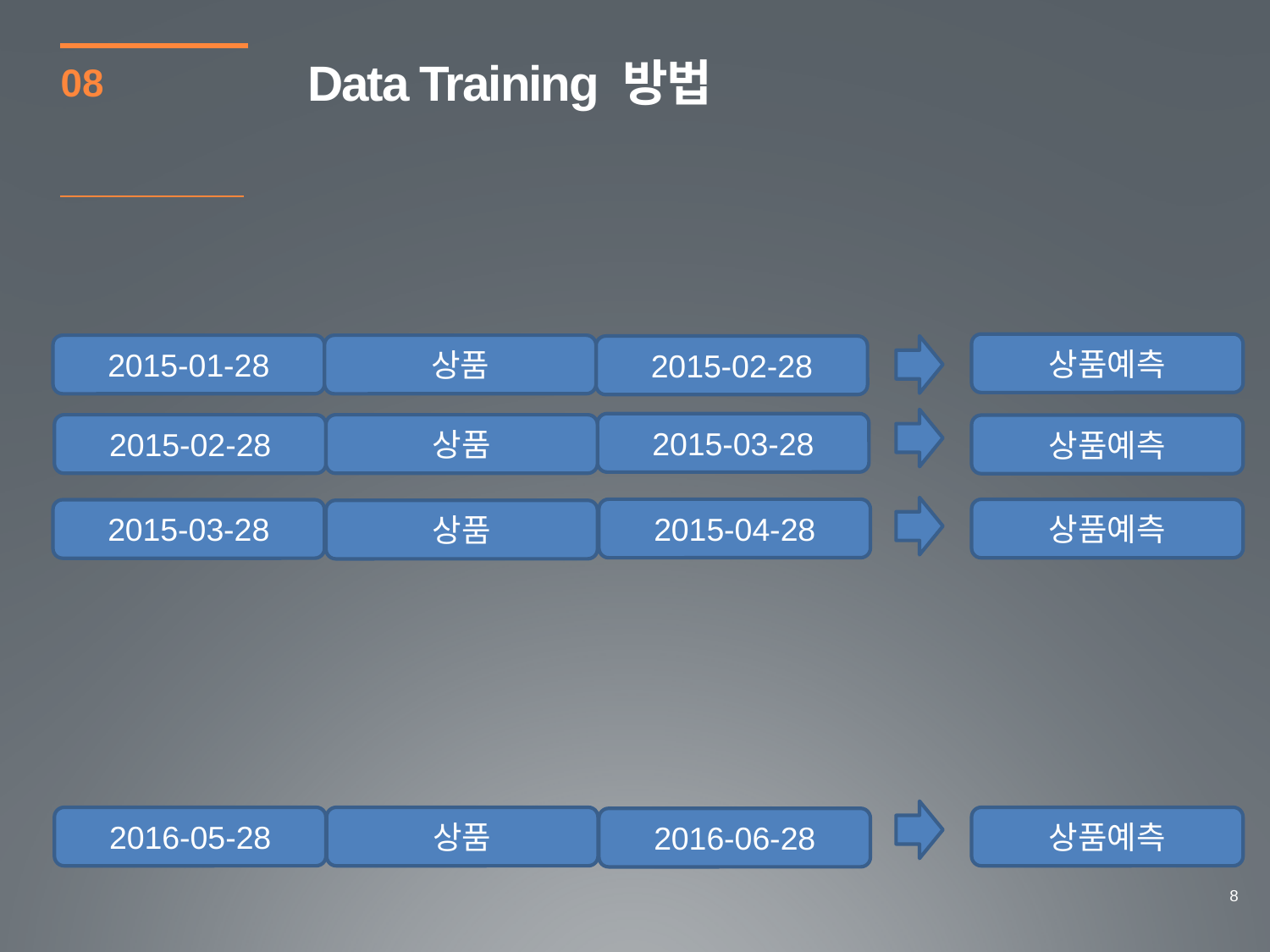

Data Training 방법
08

상품예측
2015-01-28
상품

2015-02-28

2015-03-28
2015-02-28
상품
상품예측

2015-04-28
상품예측
2015-03-28
상품

2016-05-28
상품
상품예측
2016-06-28